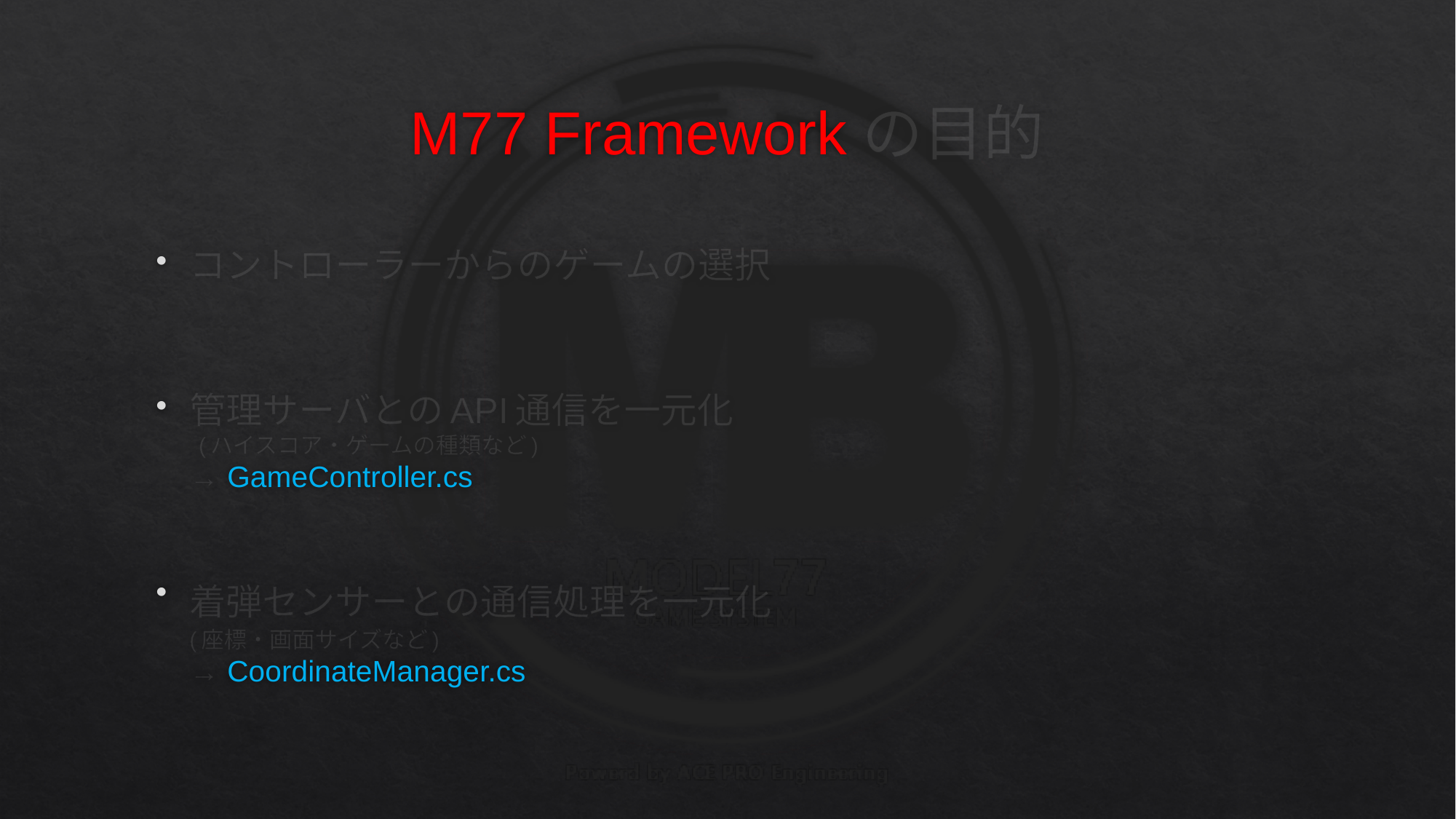

# M77 Frameworkの目的
コントローラーからのゲームの選択
管理サーバとのAPI通信を一元化
 (ハイスコア・ゲームの種類など)
→ GameController.cs
着弾センサーとの通信処理を一元化
(座標・画面サイズなど)
→ CoordinateManager.cs